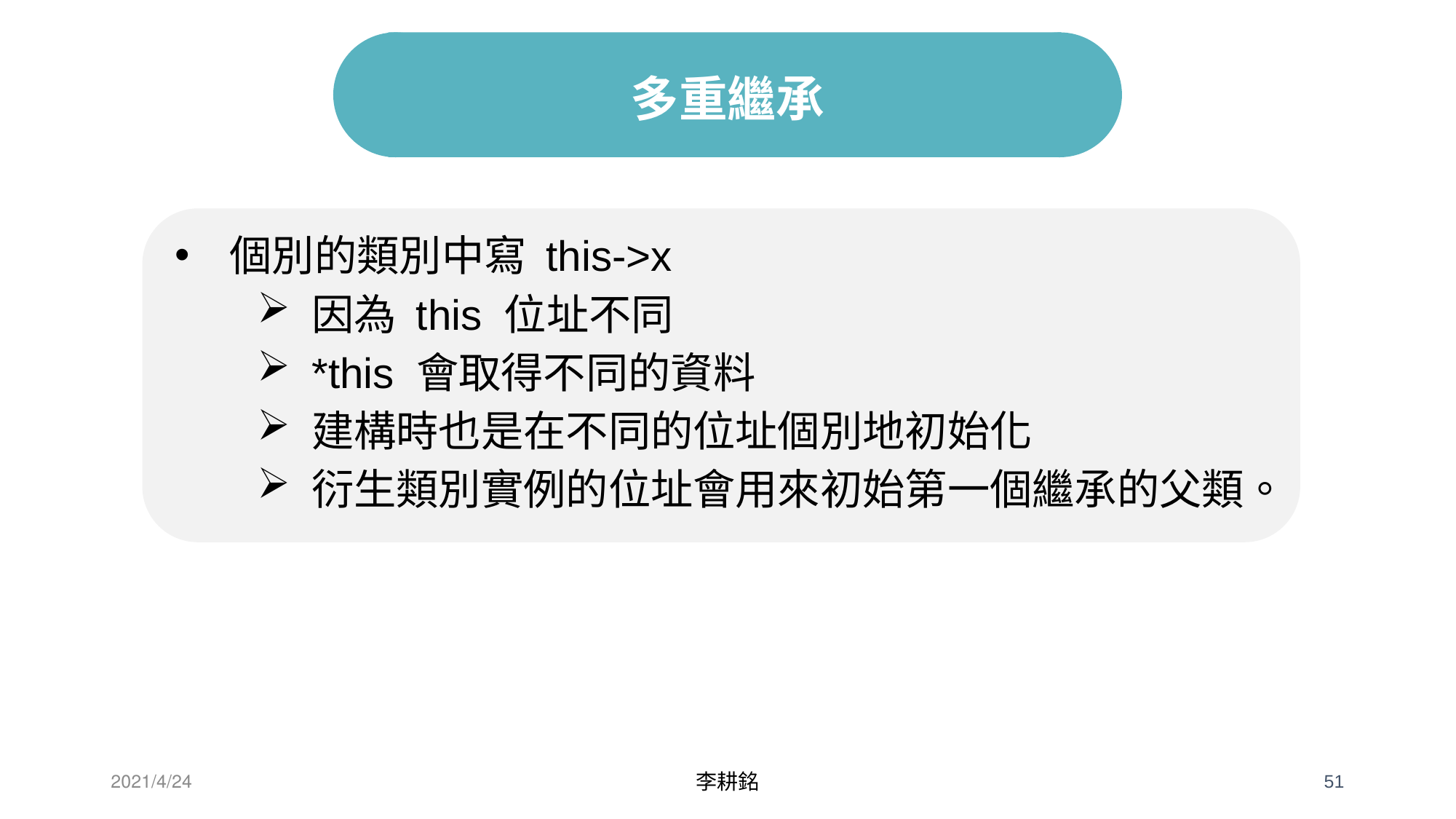

# 多重繼承

個別的類別中寫 this->x
因為 this 位址不同
*this 會取得不同的資料
建構時也是在不同的位址個別地初始化
衍生類別實例的位址會用來初始第一個繼承的父類。
2021/4/24
李耕銘
 51